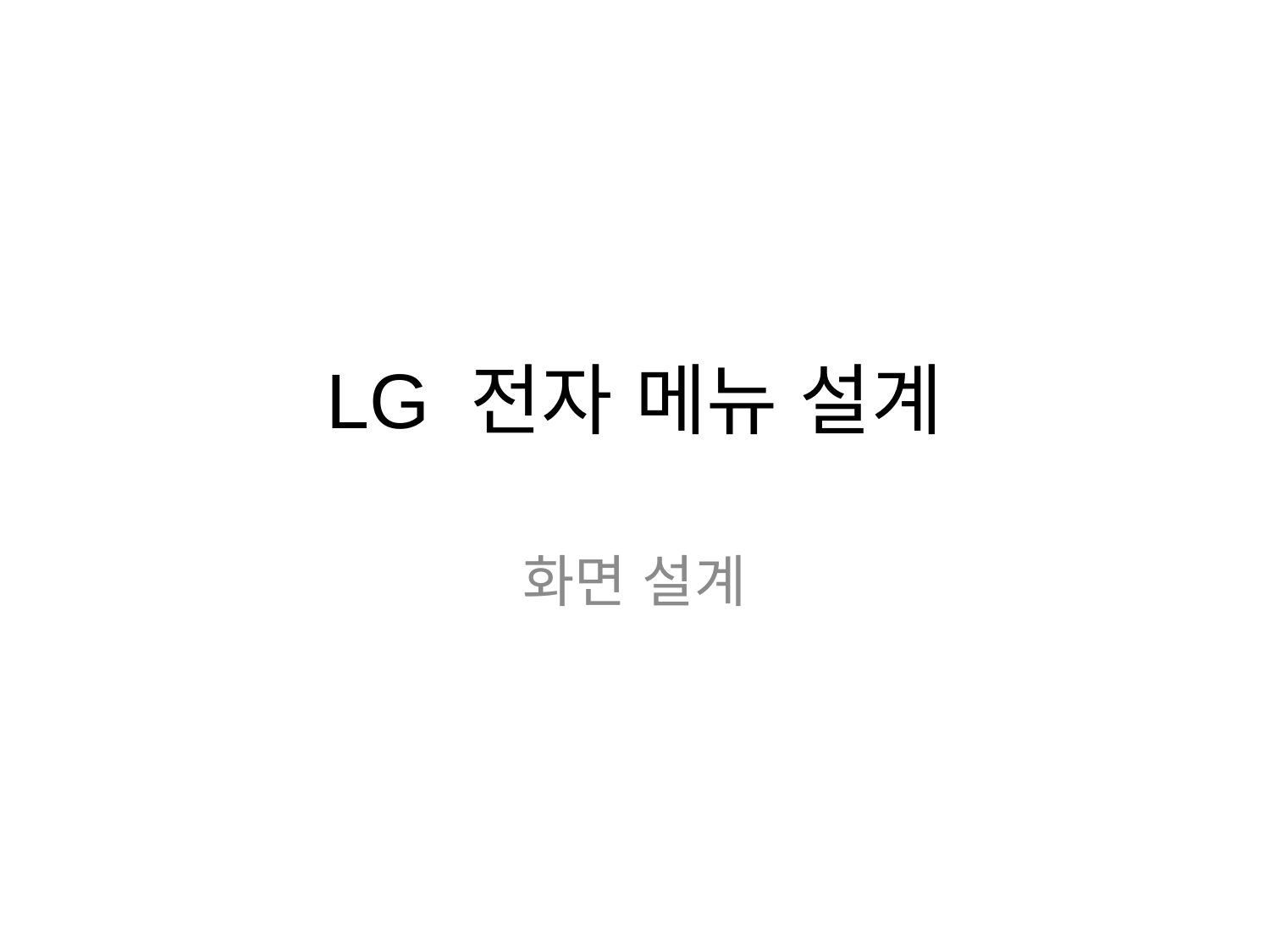

# LG 전자 메뉴 설계
화면 설계